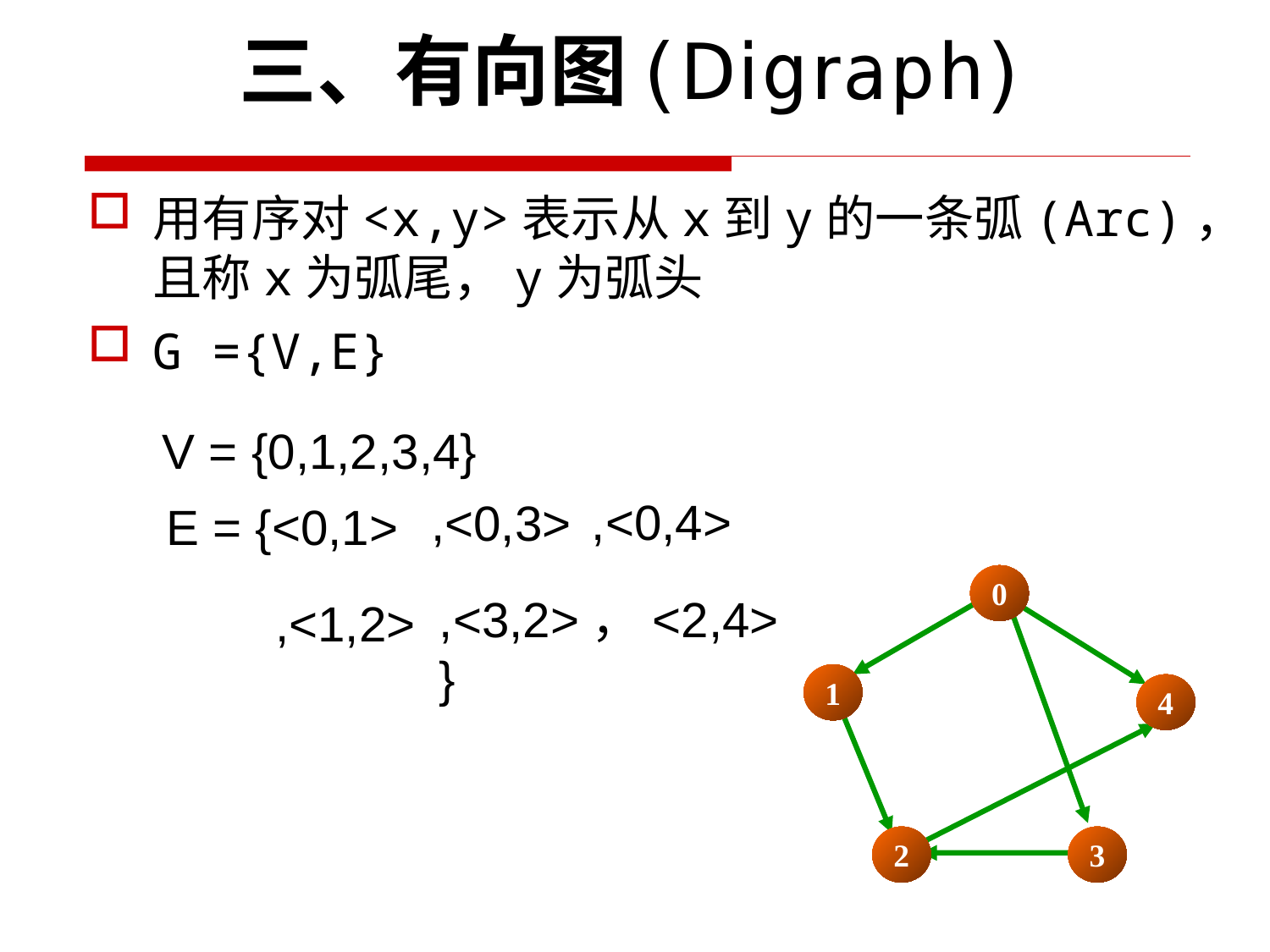

三、有向图(Digraph)
用有序对<x,y>表示从x到y的一条弧(Arc)，且称x为弧尾，y为弧头
G ={V,E}
V = {0,1,2,3,4}
,<0,4>
,<0,3>
E = {<0,1>
0

1
4

2
3

,<3,2>，<2,4>}
,<1,2>